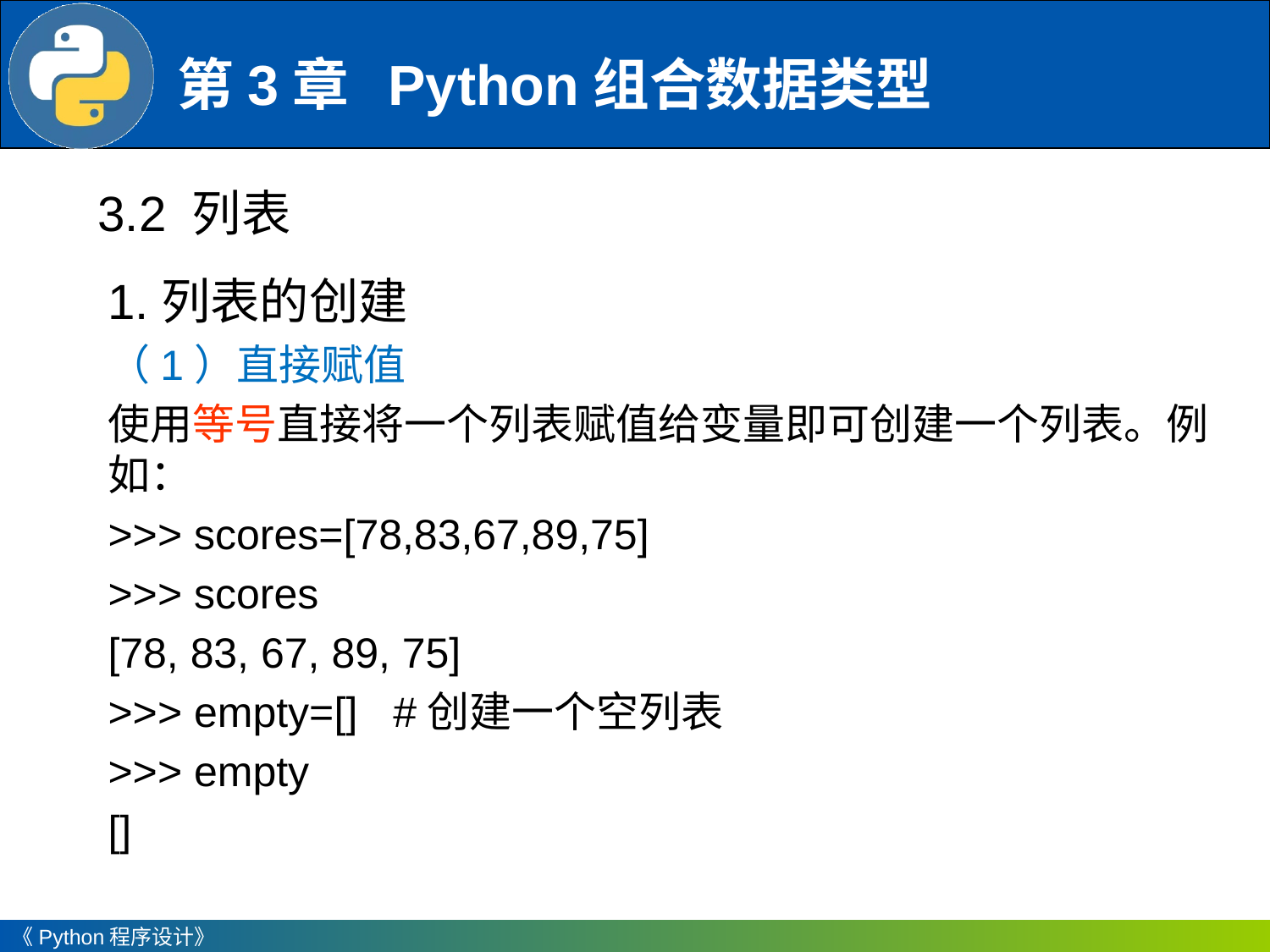

3.2 列表
1.列表的创建
（1）直接赋值
使用等号直接将一个列表赋值给变量即可创建一个列表。例如：
>>> scores=[78,83,67,89,75]
>>> scores
[78, 83, 67, 89, 75]
>>> empty=[]   #创建一个空列表
>>> empty
[]